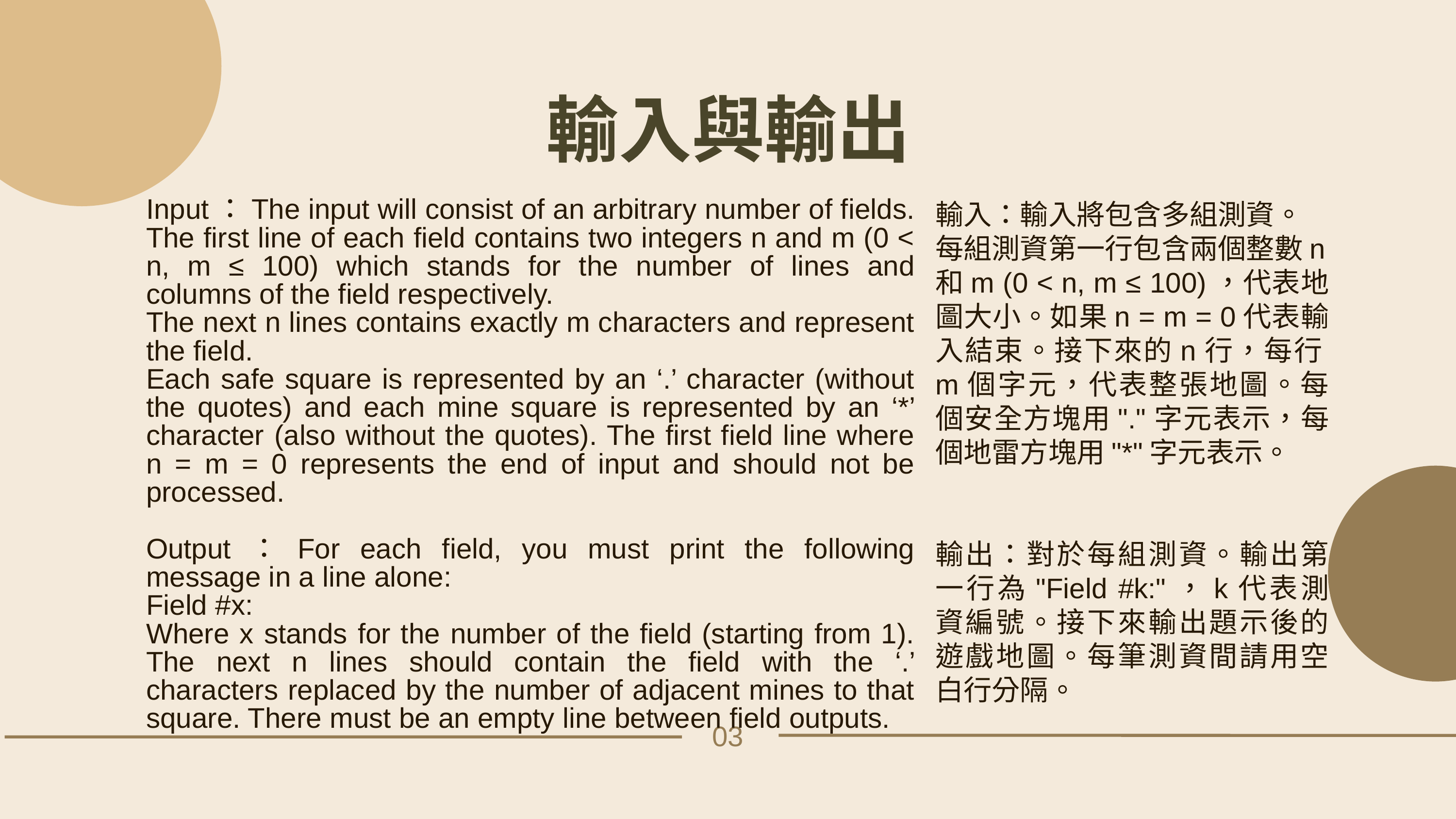

輸入與輸出
Input：The input will consist of an arbitrary number of fields. The first line of each field contains two integers n and m (0 < n, m ≤ 100) which stands for the number of lines and columns of the field respectively.
The next n lines contains exactly m characters and represent the field.
Each safe square is represented by an ‘.’ character (without the quotes) and each mine square is represented by an ‘*’ character (also without the quotes). The first field line where n = m = 0 represents the end of input and should not be processed.

Output：For each field, you must print the following message in a line alone:
Field #x:
Where x stands for the number of the field (starting from 1). The next n lines should contain the field with the ‘.’ characters replaced by the number of adjacent mines to that square. There must be an empty line between field outputs.

輸入：輸入將包含多組測資。
每組測資第一行包含兩個整數n和m (0 < n, m ≤ 100)，代表地圖大小。如果n = m = 0代表輸入結束。接下來的n行，每行m個字元，代表整張地圖。每個安全方塊用"."字元表示，每個地雷方塊用"*"字元表示。

輸出：對於每組測資。輸出第一行為"Field #k:"，k代表測資編號。接下來輸出題示後的遊戲地圖。每筆測資間請用空白行分隔。

03